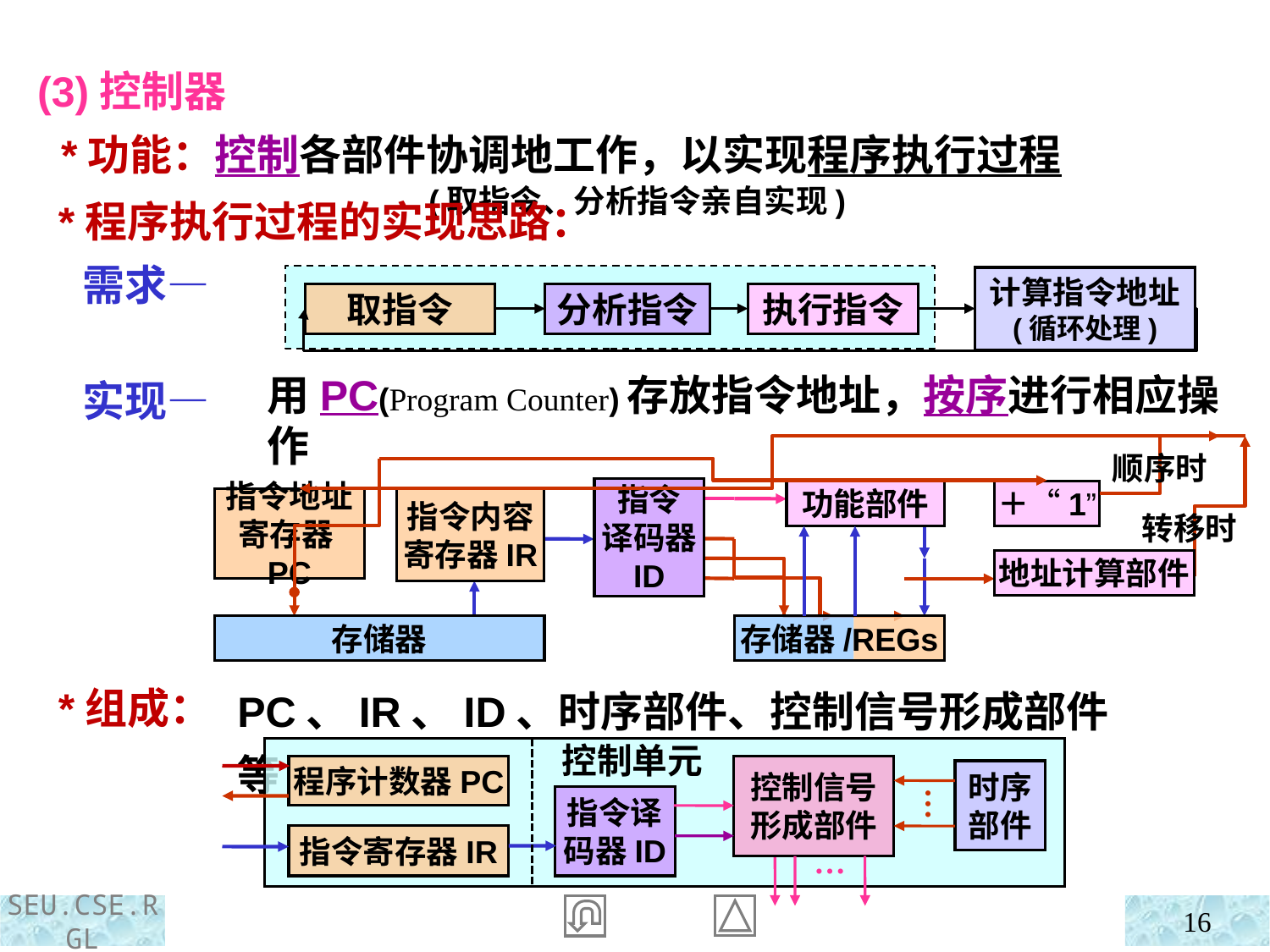

(3)控制器
  *功能：控制各部件协调地工作，以实现程序执行过程
                                            (取指令、分析指令亲自实现)
  *程序执行过程的实现思路：
    需求—
    实现—

  *组成：

计算指令地址
(循环处理)
取指令
分析指令
执行指令
用PC(Program Counter)存放指令地址，按序进行相应操作
顺序时
转移时
指令
译码器
ID
功能部件
＋“1”
指令地址寄存器PC
指令内容寄存器IR
地址计算部件
存储器
存储器/REGs

PC、IR、ID、时序部件、控制信号形成部件等

控制单元
程序计数器PC
控制信号形成部件
时序部件

…
指令译码器ID

指令寄存器IR

…

16